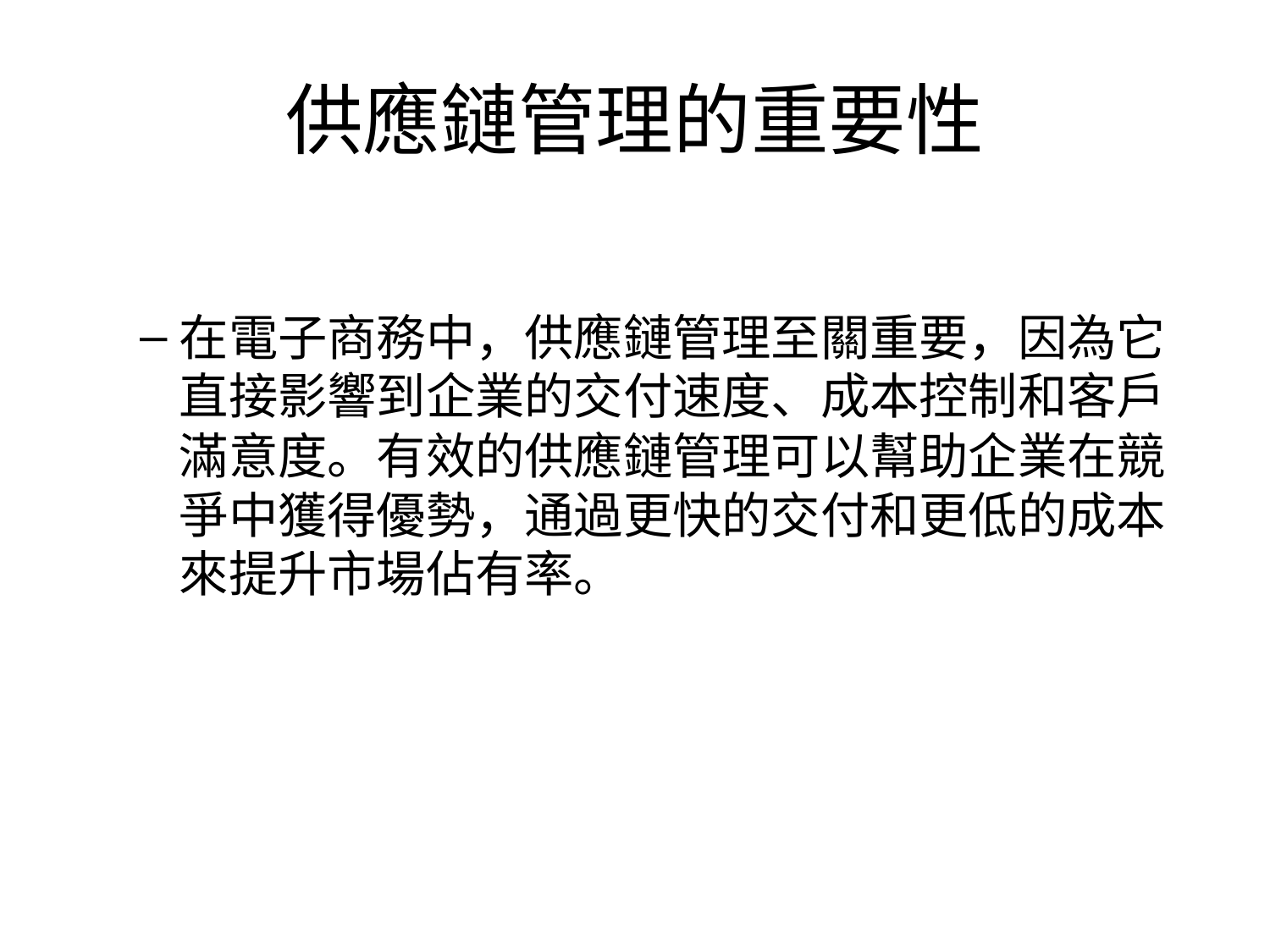

# 供應鏈管理的重要性

在電子商務中，供應鏈管理至關重要，因為它直接影響到企業的交付速度、成本控制和客戶滿意度。有效的供應鏈管理可以幫助企業在競爭中獲得優勢，通過更快的交付和更低的成本來提升市場佔有率。